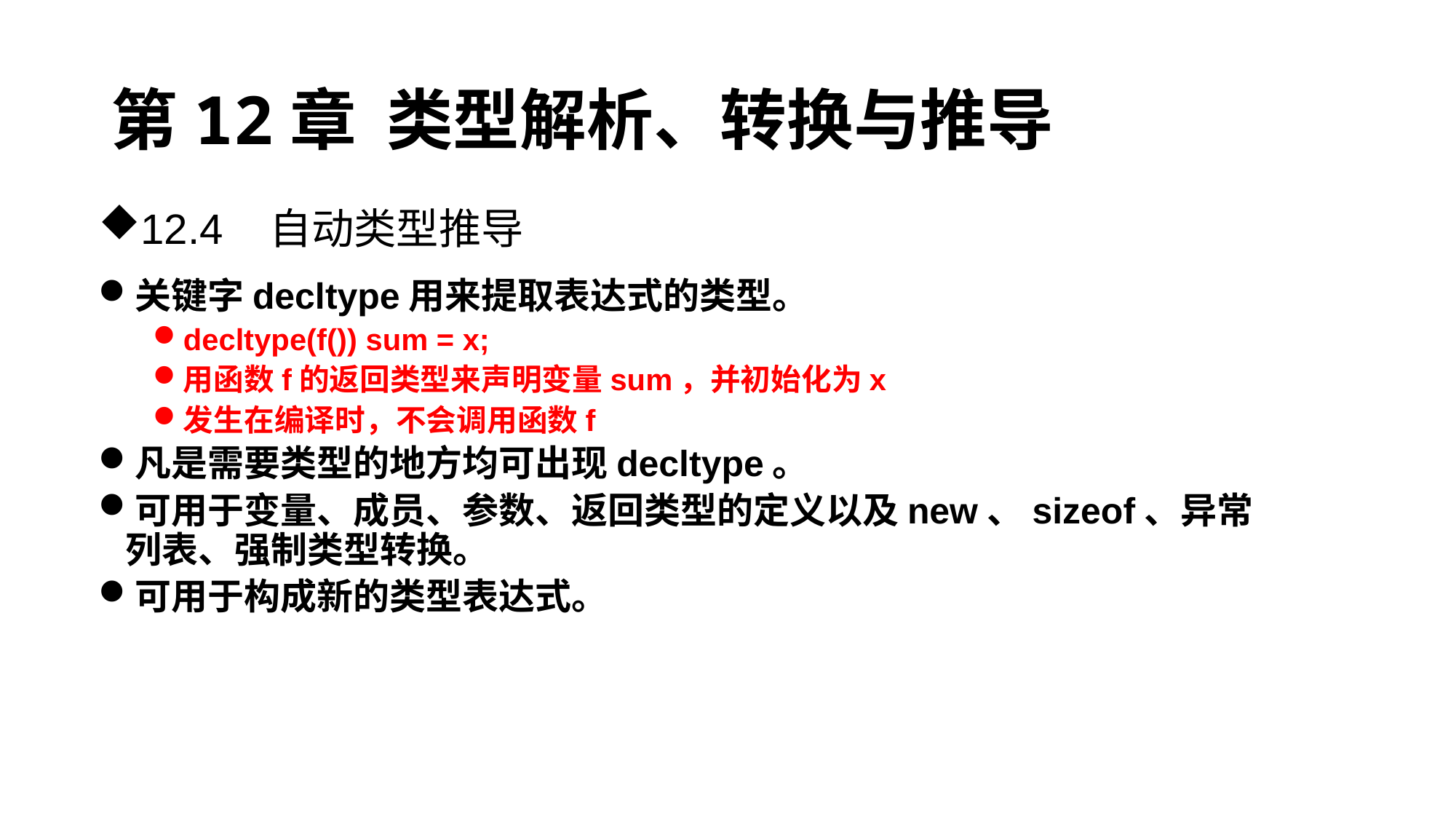

# 第12章  类型解析、转换与推导
12.4   自动类型推导
关键字decltype用来提取表达式的类型。
decltype(f()) sum = x;
用函数f的返回类型来声明变量sum，并初始化为x
发生在编译时，不会调用函数f
凡是需要类型的地方均可出现decltype。
可用于变量、成员、参数、返回类型的定义以及new、sizeof、异常列表、强制类型转换。
可用于构成新的类型表达式。